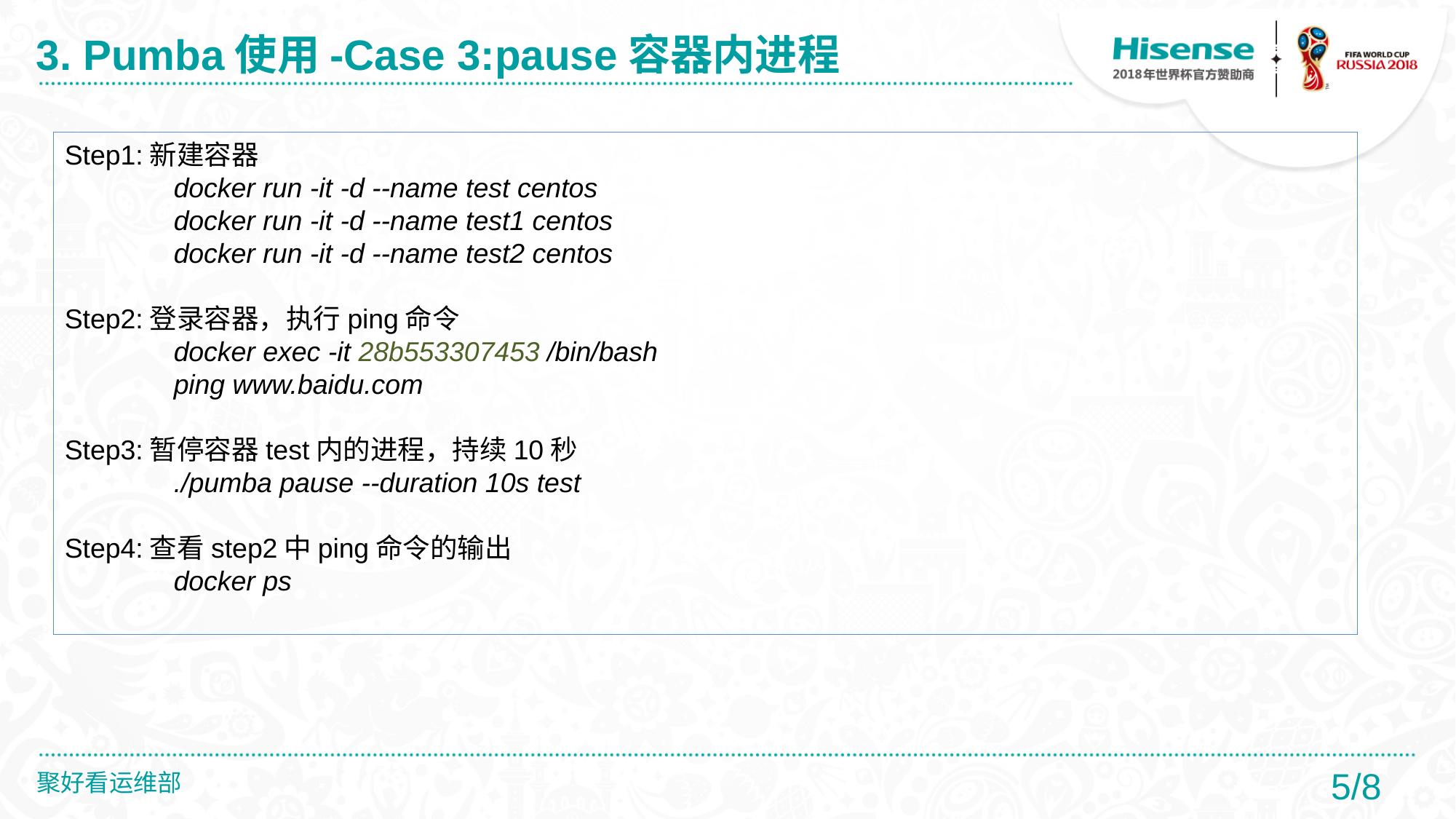

3. Pumba使用-Case 3:pause容器内进程
Step1:新建容器
	docker run -it -d --name test centos
	docker run -it -d --name test1 centos
	docker run -it -d --name test2 centos

Step2:登录容器，执行ping命令
	docker exec -it 28b553307453 /bin/bash
	ping www.baidu.com

Step3:暂停容器test内的进程，持续10秒
	./pumba pause --duration 10s test

Step4:查看step2中ping命令的输出
	docker ps

5/8
聚好看运维部